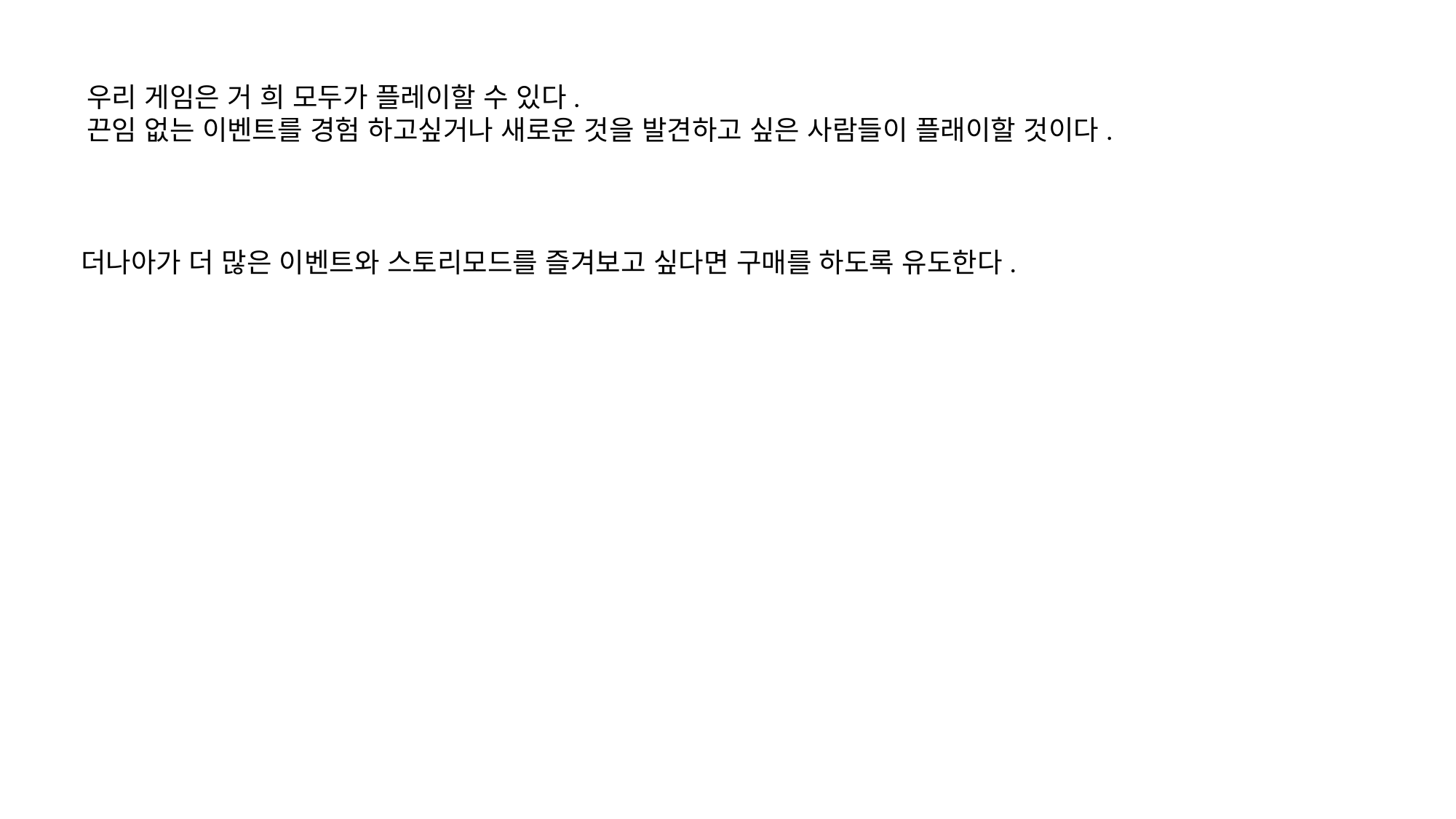

우리 게임은 거 희 모두가 플레이할 수 있다.
끈임 없는 이벤트를 경험 하고싶거나 새로운 것을 발견하고 싶은 사람들이 플래이할 것이다.
더나아가 더 많은 이벤트와 스토리모드를 즐겨보고 싶다면 구매를 하도록 유도한다.